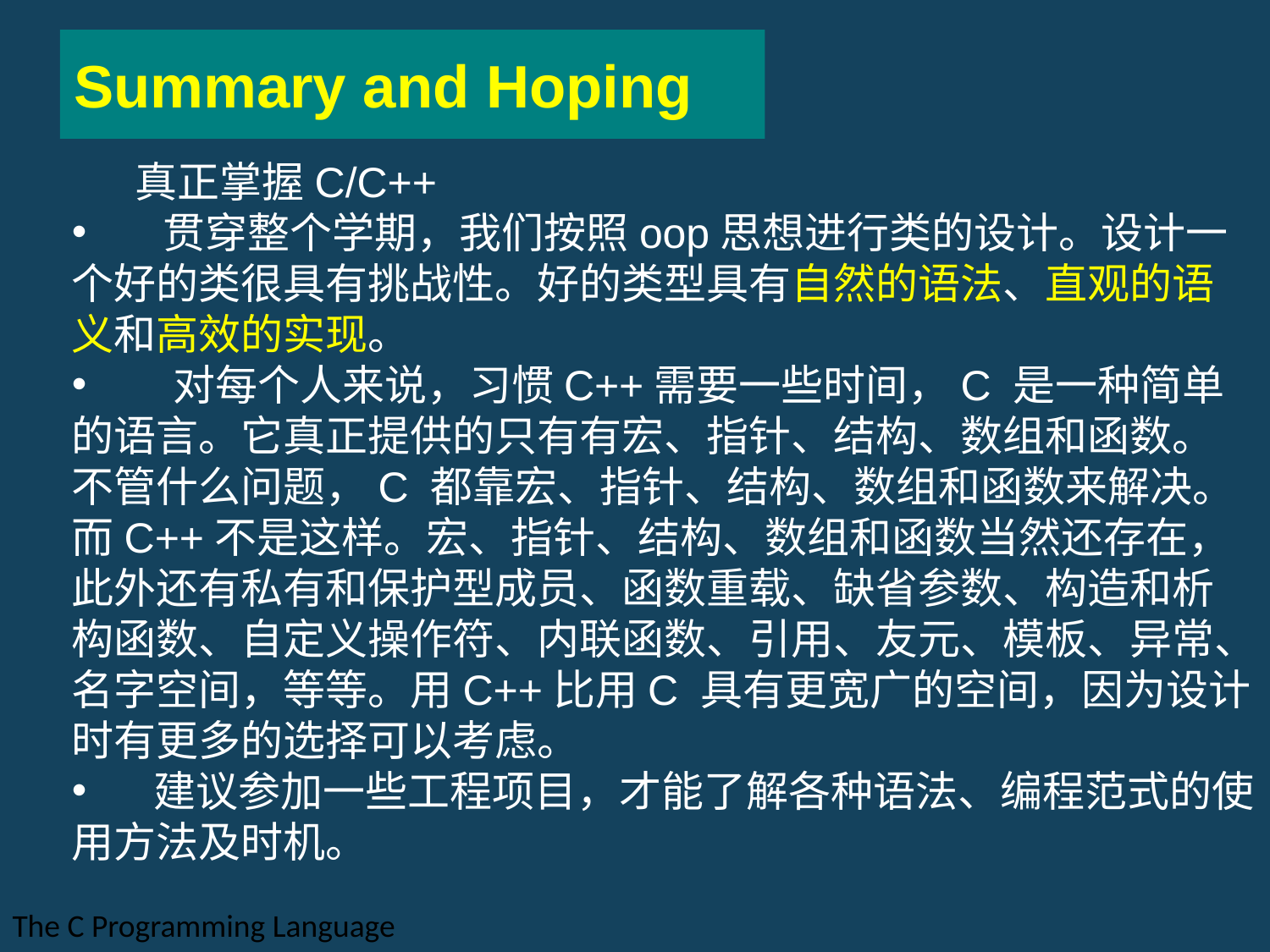

# Summary and Hoping
真正掌握C/C++
       贯穿整个学期，我们按照oop思想进行类的设计。设计一个好的类很具有挑战性。好的类型具有自然的语法、直观的语义和高效的实现。
        对每个人来说，习惯C++需要一些时间，C 是一种简单的语言。它真正提供的只有有宏、指针、结构、数组和函数。不管什么问题，C 都靠宏、指针、结构、数组和函数来解决。而C++不是这样。宏、指针、结构、数组和函数当然还存在，此外还有私有和保护型成员、函数重载、缺省参数、构造和析构函数、自定义操作符、内联函数、引用、友元、模板、异常、名字空间，等等。用C++比用C 具有更宽广的空间，因为设计时有更多的选择可以考虑。
      建议参加一些工程项目，才能了解各种语法、编程范式的使用方法及时机。
The C Programming Language